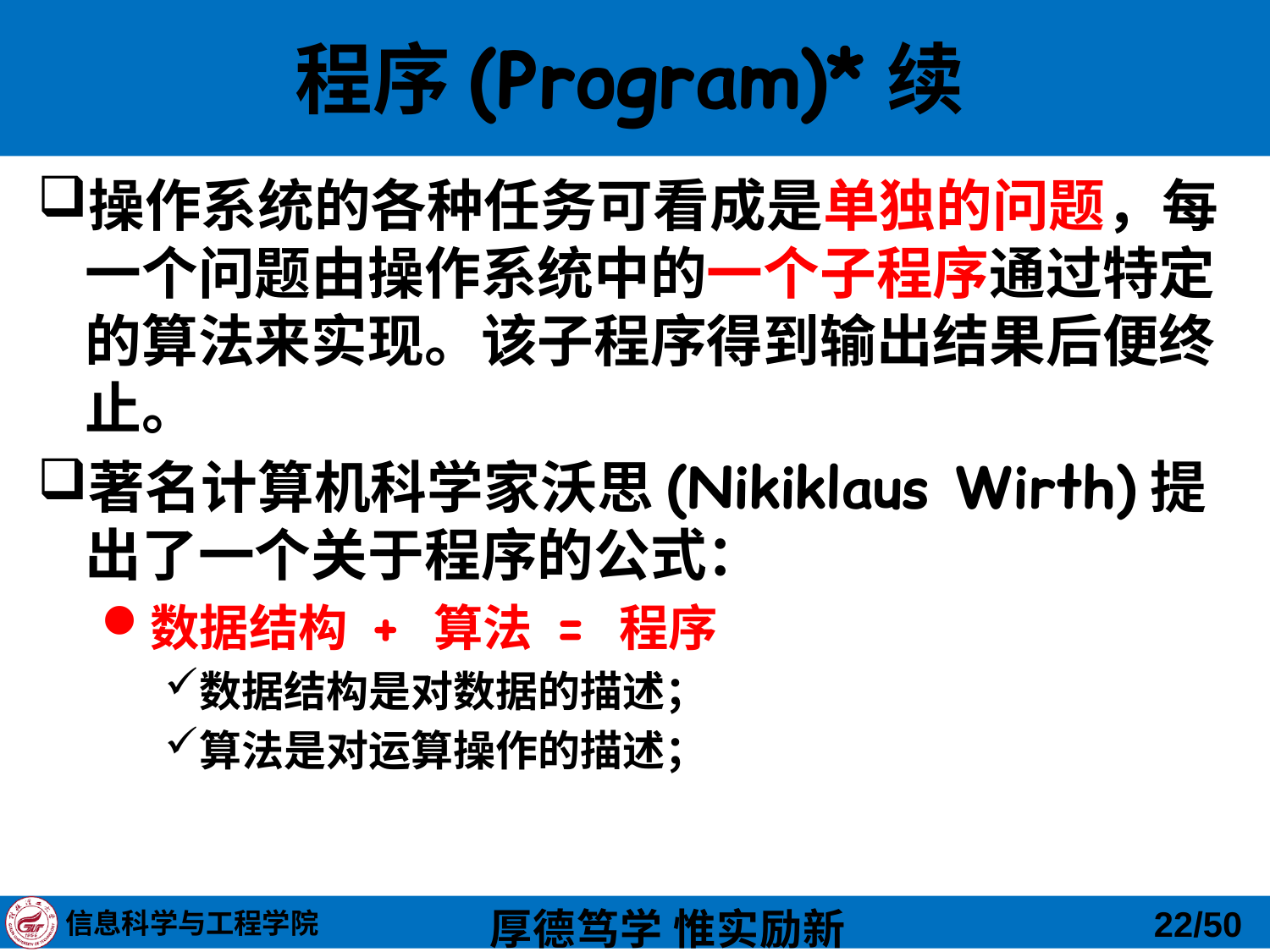

# 程序(Program)*续
操作系统的各种任务可看成是单独的问题，每一个问题由操作系统中的一个子程序通过特定的算法来实现。该子程序得到输出结果后便终止。
著名计算机科学家沃思(Nikiklaus Wirth)提出了一个关于程序的公式：
数据结构 + 算法 = 程序
数据结构是对数据的描述；
算法是对运算操作的描述；

22/50